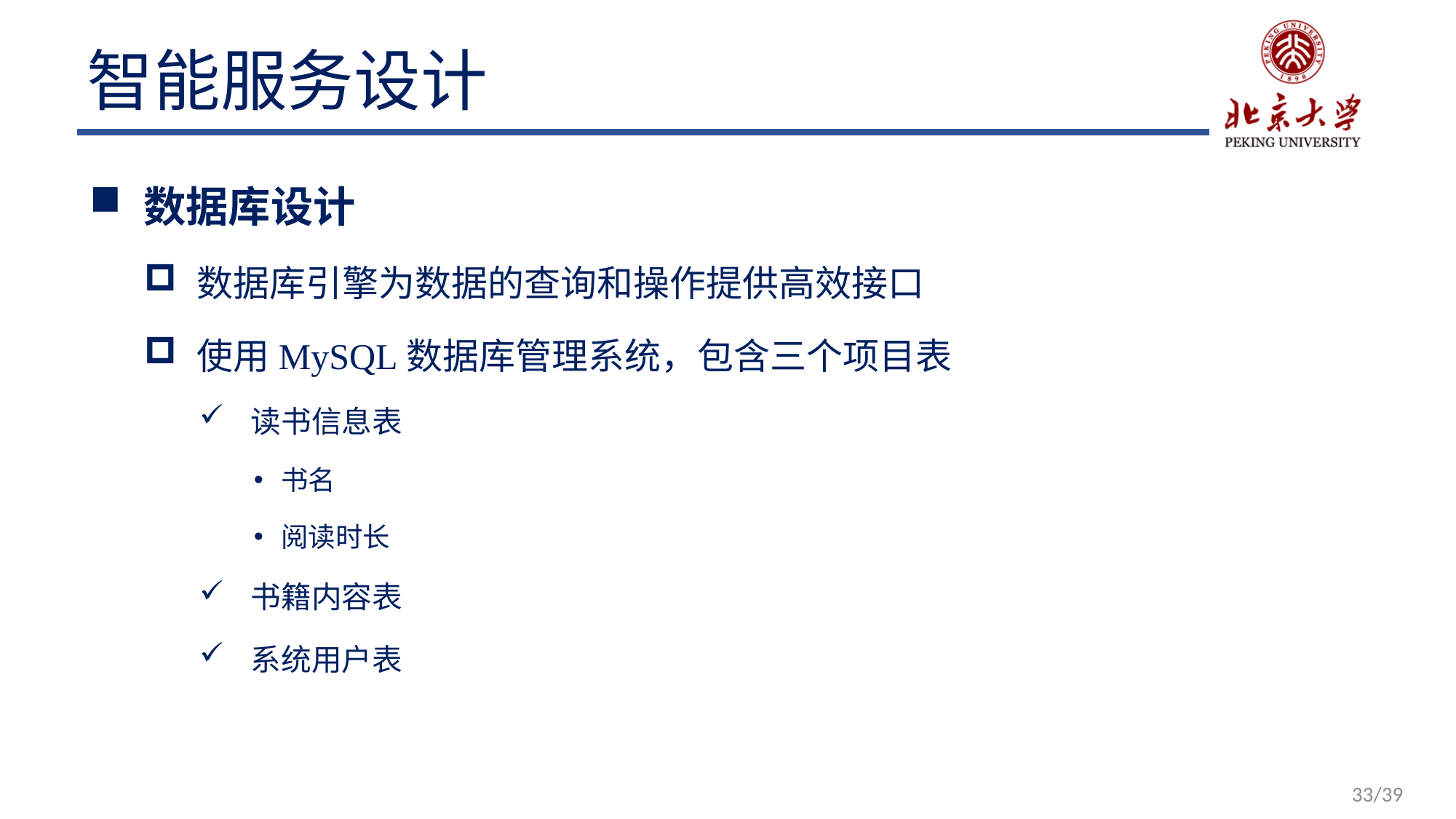

# 智能服务设计
数据库设计
数据库引擎为数据的查询和操作提供高效接口
使用MySQL数据库管理系统，包含三个项目表
读书信息表
书名
阅读时长
书籍内容表
系统用户表

33/39